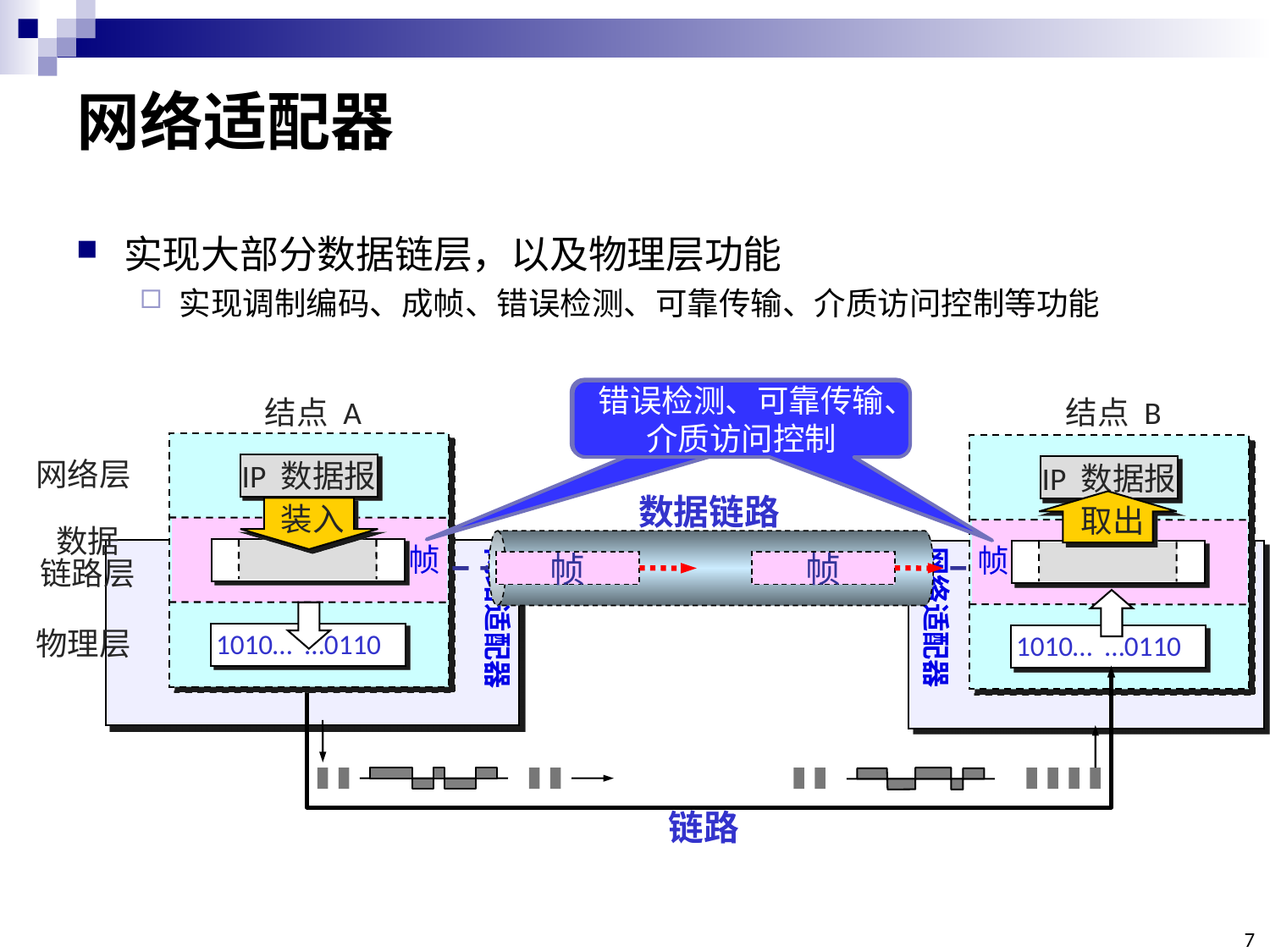

# 网络适配器
实现大部分数据链层，以及物理层功能
实现调制编码、成帧、错误检测、可靠传输、介质访问控制等功能
错误检测、可靠传输、访问控制
错误检测、可靠传输、介质访问控制
结点 A
结点 B

网络层
IP 数据报
IP 数据报
数据链路

装入
取出

数据
链路层

帧
网络适配器
帧

帧
帧

网络适配器

物理层

1010…  …0110

1010…  …0110

链路
7